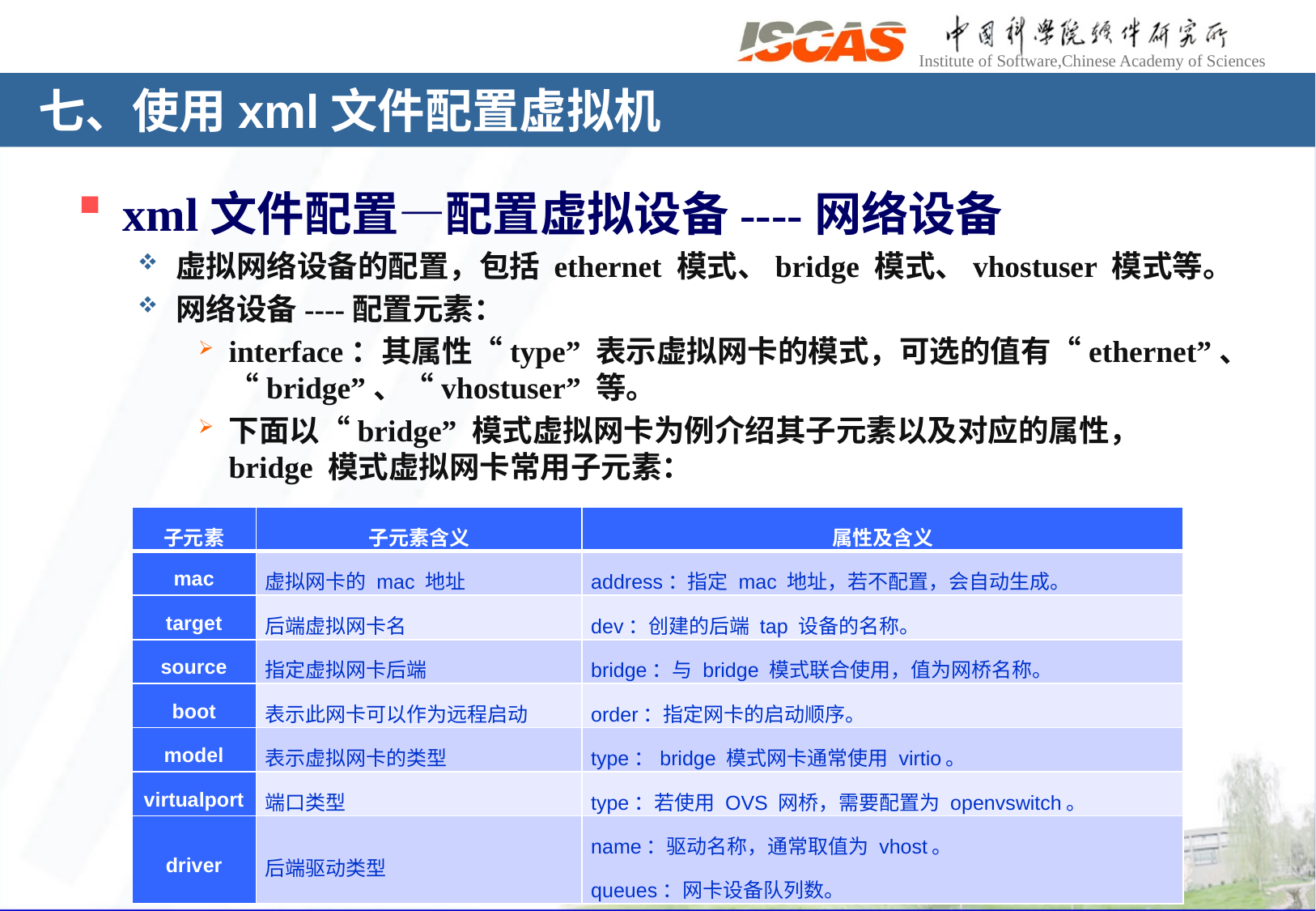

# 七、使用xml文件配置虚拟机
xml文件配置—配置虚拟设备----网络设备
虚拟网络设备的配置，包括 ethernet 模式、bridge 模式、vhostuser 模式等。
网络设备----配置元素：
interface：其属性“type” 表示虚拟网卡的模式，可选的值有“ethernet”、“bridge”、“vhostuser” 等。
下面以“bridge” 模式虚拟网卡为例介绍其子元素以及对应的属性，
bridge 模式虚拟网卡常用子元素：

| 子元素 | 子元素含义 | 属性及含义 |
| --- | --- | --- |
| mac | 虚拟网卡的 mac 地址 | address：指定 mac 地址，若不配置，会自动生成。 |
| target | 后端虚拟网卡名 | dev：创建的后端 tap 设备的名称。 |
| source | 指定虚拟网卡后端 | bridge：与 bridge 模式联合使用，值为网桥名称。 |
| boot | 表示此网卡可以作为远程启动 | order：指定网卡的启动顺序。 |
| model | 表示虚拟网卡的类型 | type：bridge 模式网卡通常使用 virtio。 |
| virtualport | 端口类型 | type：若使用 OVS 网桥，需要配置为 openvswitch。 |
| driver | 后端驱动类型 | name：驱动名称，通常取值为 vhost。 queues：网卡设备队列数。 |